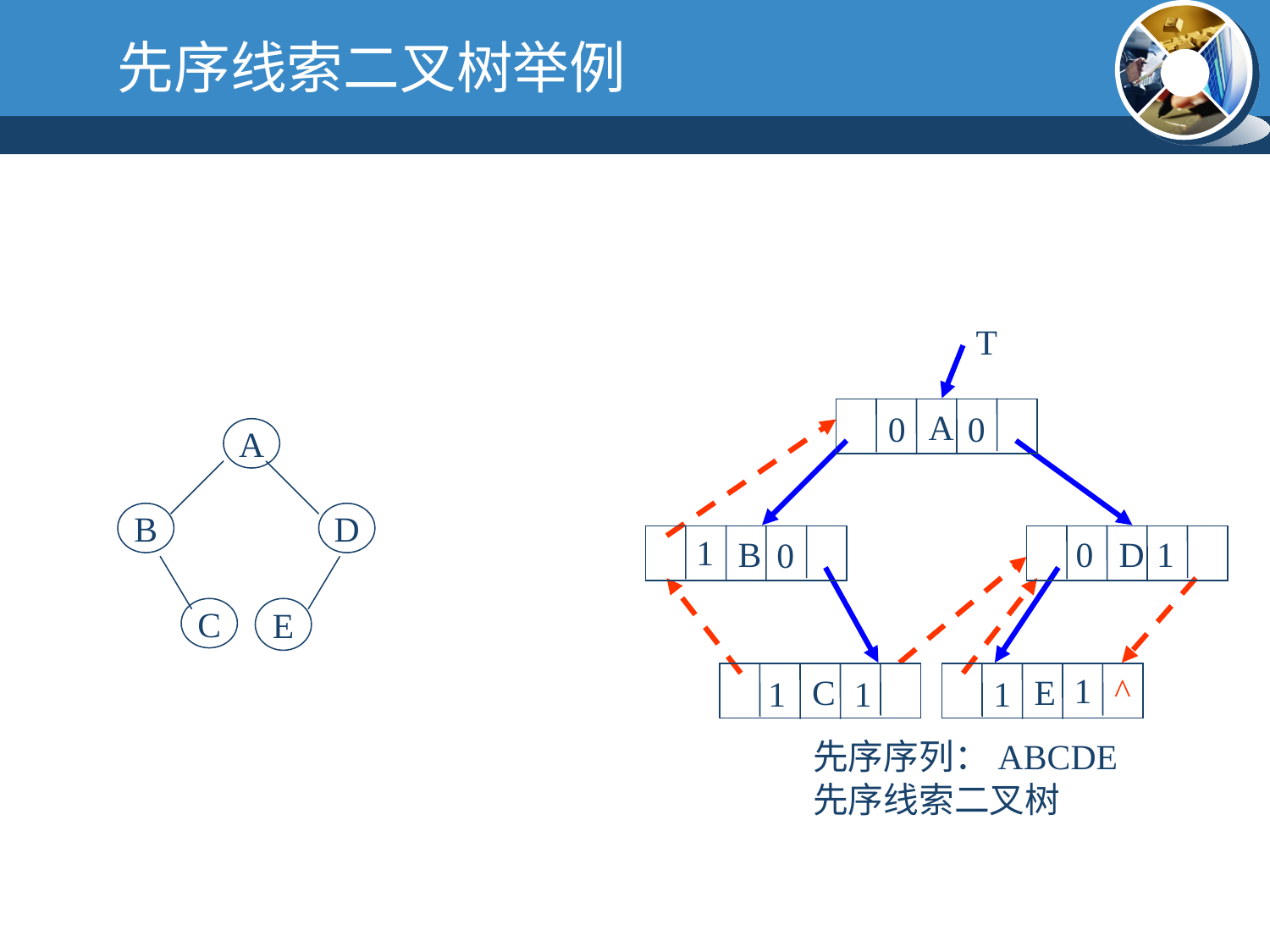

先序线索二叉树举例
T

         A

         B

         D

         C

         E

先序序列：ABCDE
先序线索二叉树
0
0
A

B
D

C
E

1
0
1
0

1
^
1
1
1